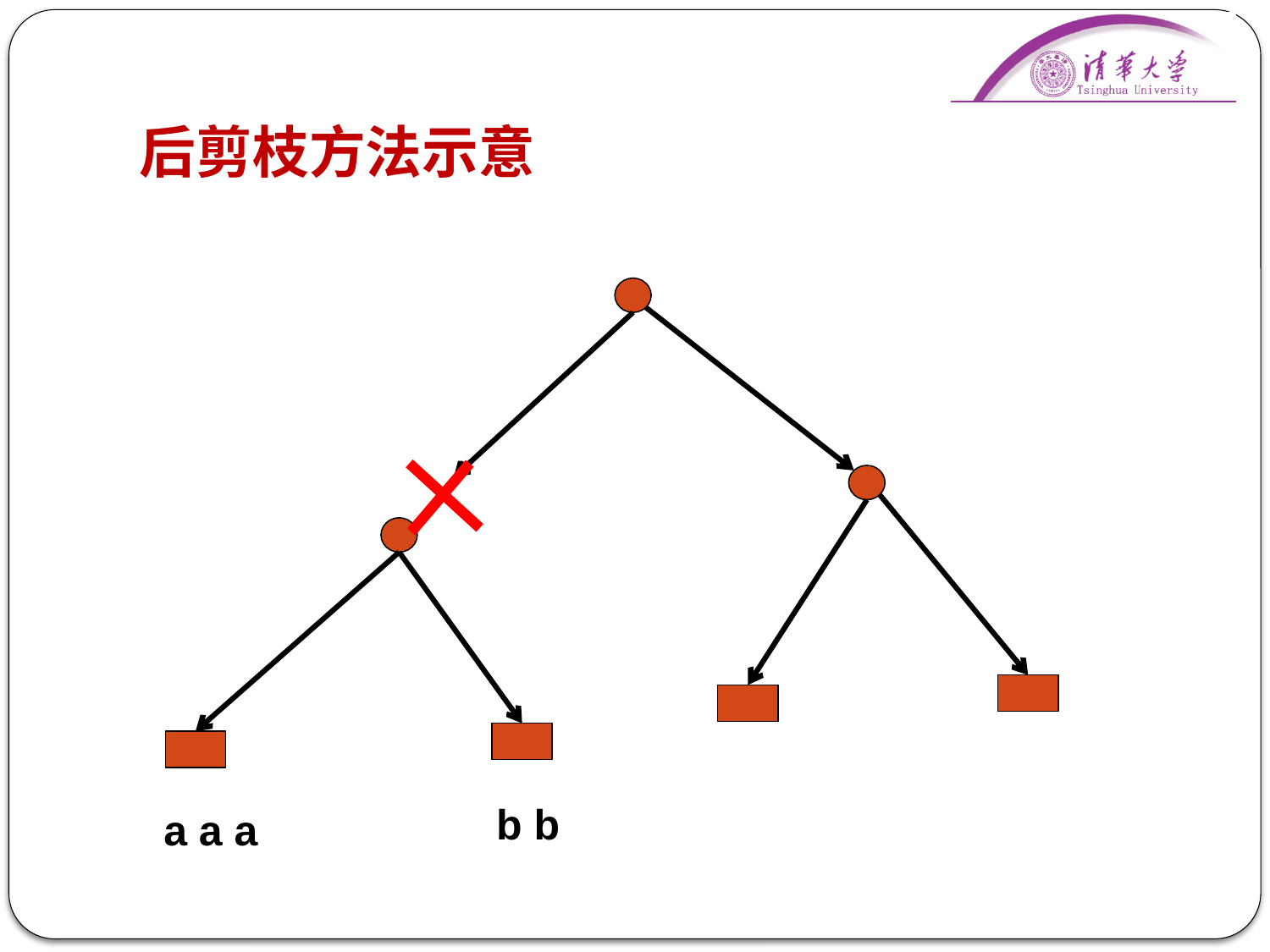

# 后剪枝方法示意

b b
a a a
87